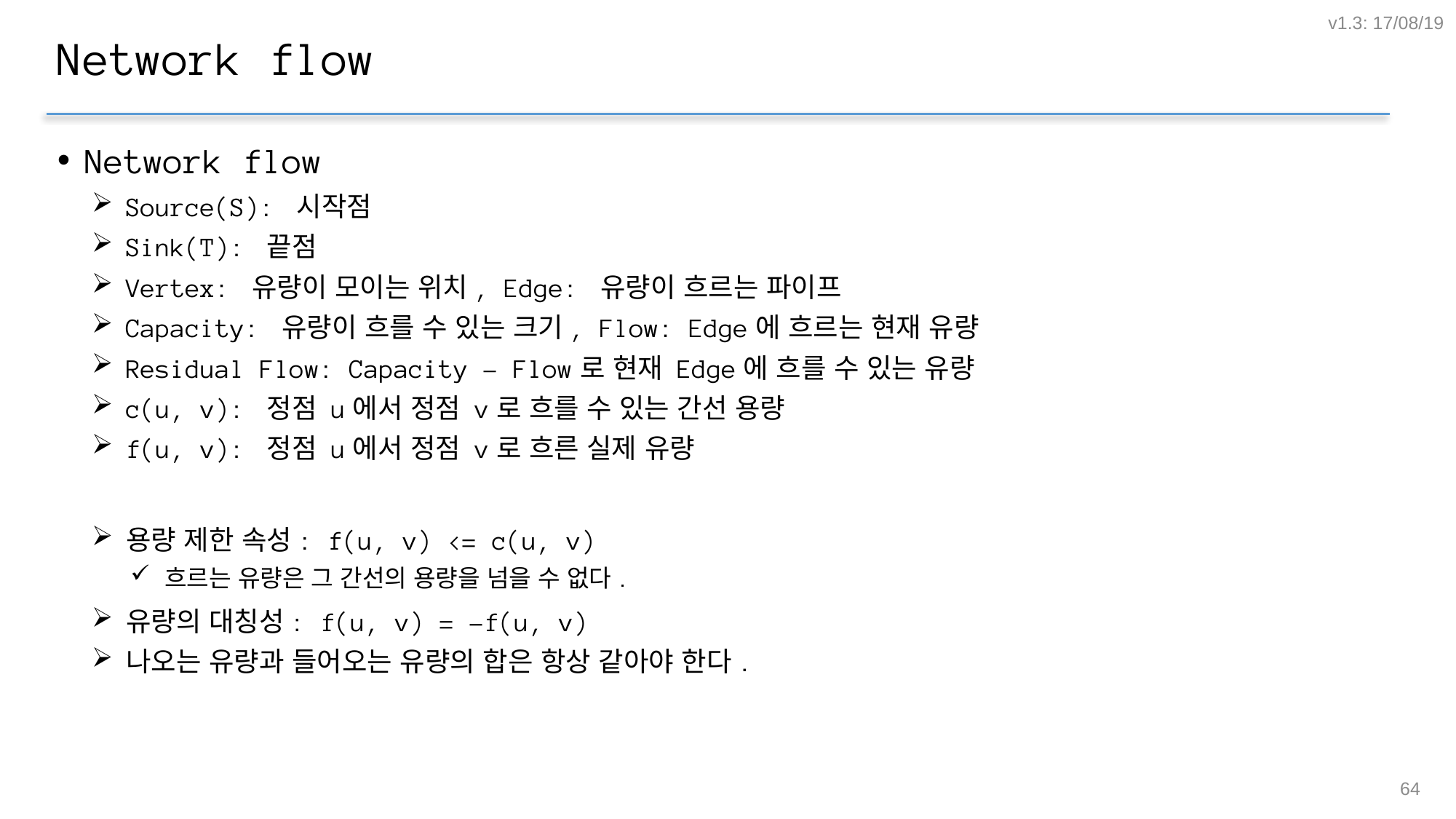

v1.3: 17/08/19
# Network flow
Network flow
Source(S): 시작점
Sink(T): 끝점
Vertex: 유량이 모이는 위치, Edge: 유량이 흐르는 파이프
Capacity: 유량이 흐를 수 있는 크기, Flow: Edge에 흐르는 현재 유량
Residual Flow: Capacity – Flow로 현재 Edge에 흐를 수 있는 유량
c(u, v): 정점 u에서 정점 v로 흐를 수 있는 간선 용량
f(u, v): 정점 u에서 정점 v로 흐른 실제 유량

용량 제한 속성: f(u, v) <= c(u, v)
흐르는 유량은 그 간선의 용량을 넘을 수 없다.
유량의 대칭성: f(u, v) = -f(u, v)
나오는 유량과 들어오는 유량의 합은 항상 같아야 한다.
64